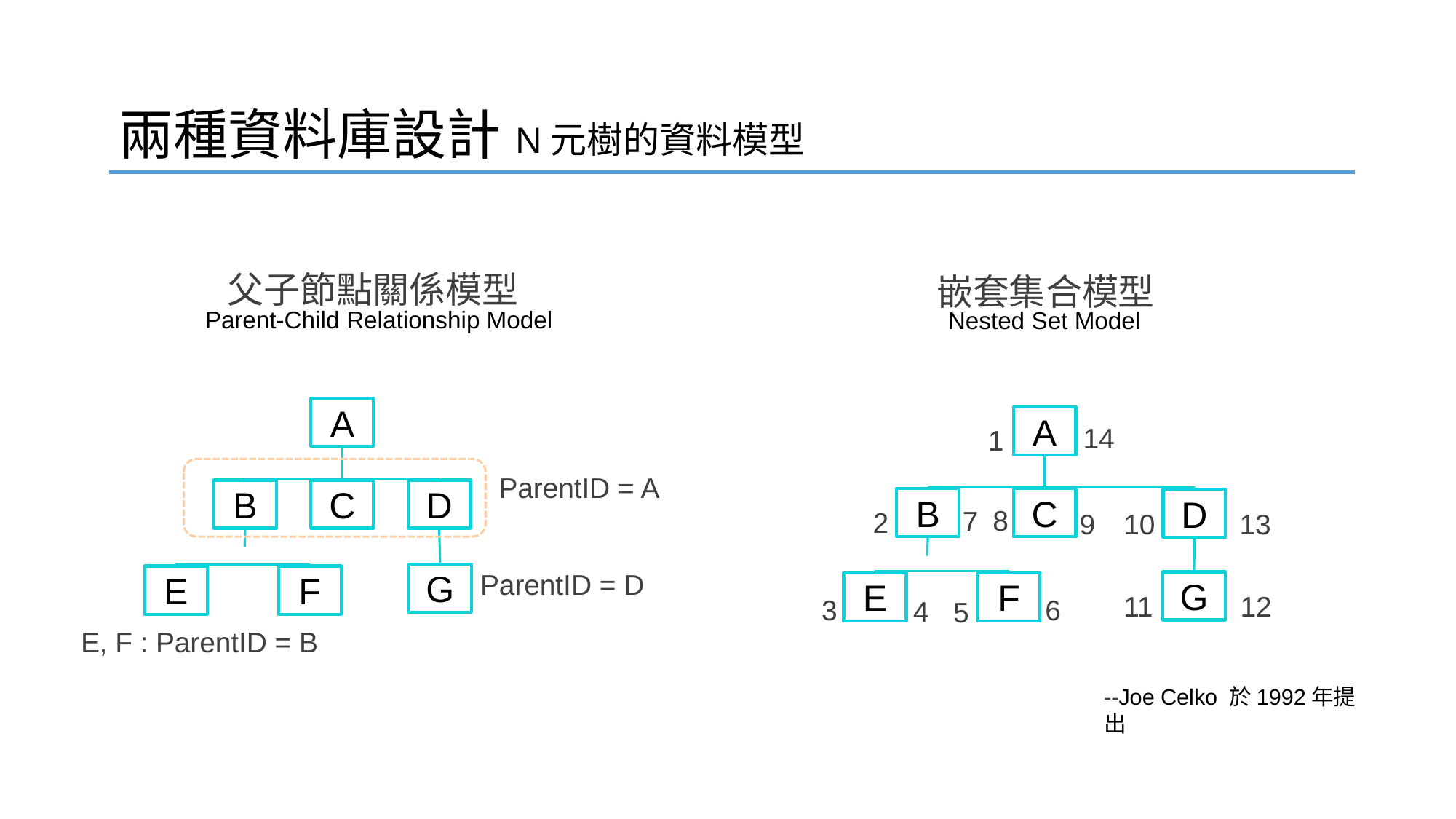

# 兩種資料庫設計
N元樹的資料模型
父子節點關係模型

嵌套集合模型

Parent-Child Relationship Model

Nested Set Model

A
A
14
1

ParentID = A
B
C
D
B
C
D
8
7
2
13
9
10
ParentID = D
G
E
F
G
E
F
11
12
6
3
4
5
E, F : ParentID = B
--Joe Celko 於1992年提出